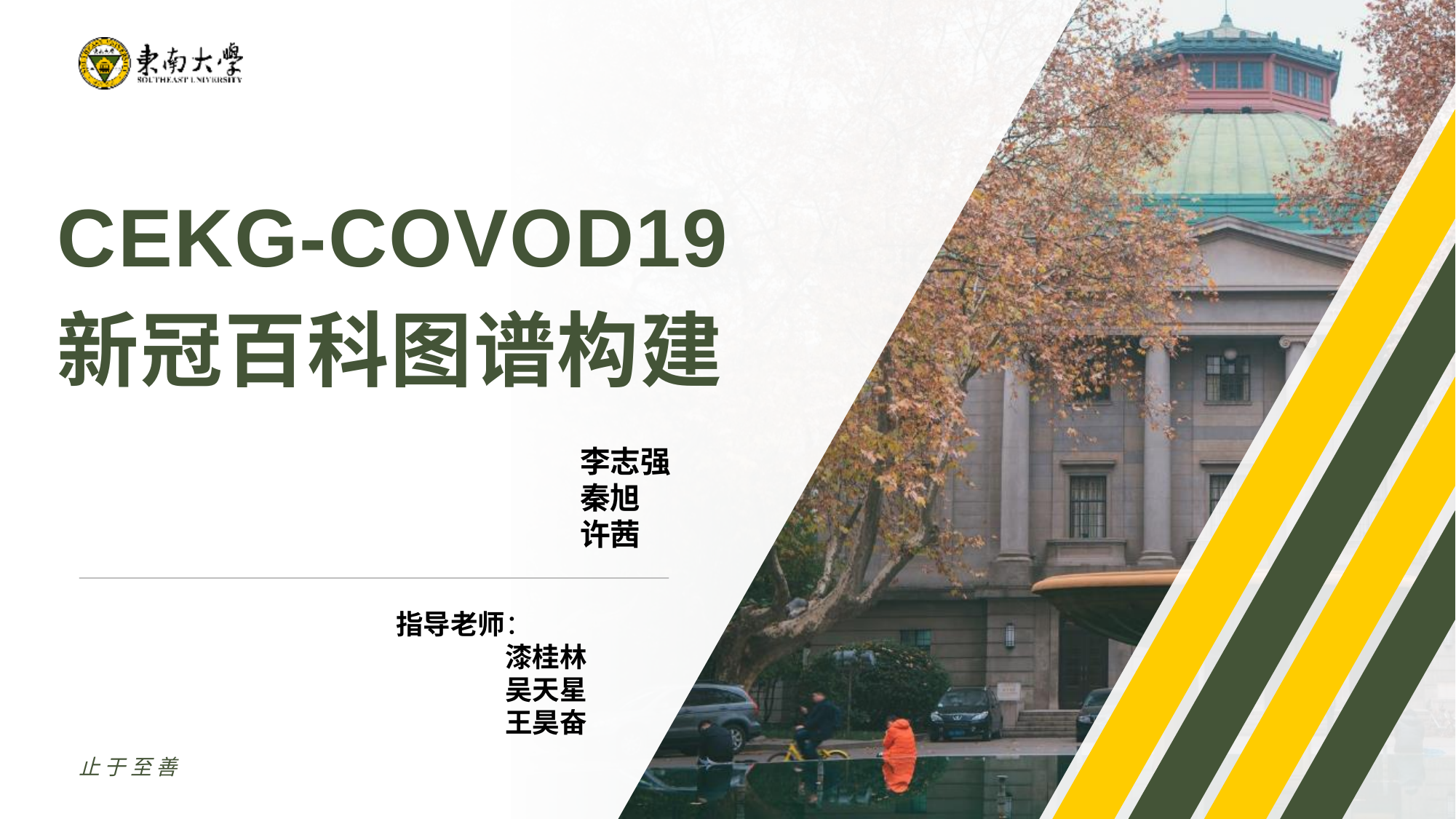

CEKG-COVOD19
新冠百科图谱构建
李志强
秦旭
许茜
指导老师：
	漆桂林
	吴天星
	王昊奋
止于至善